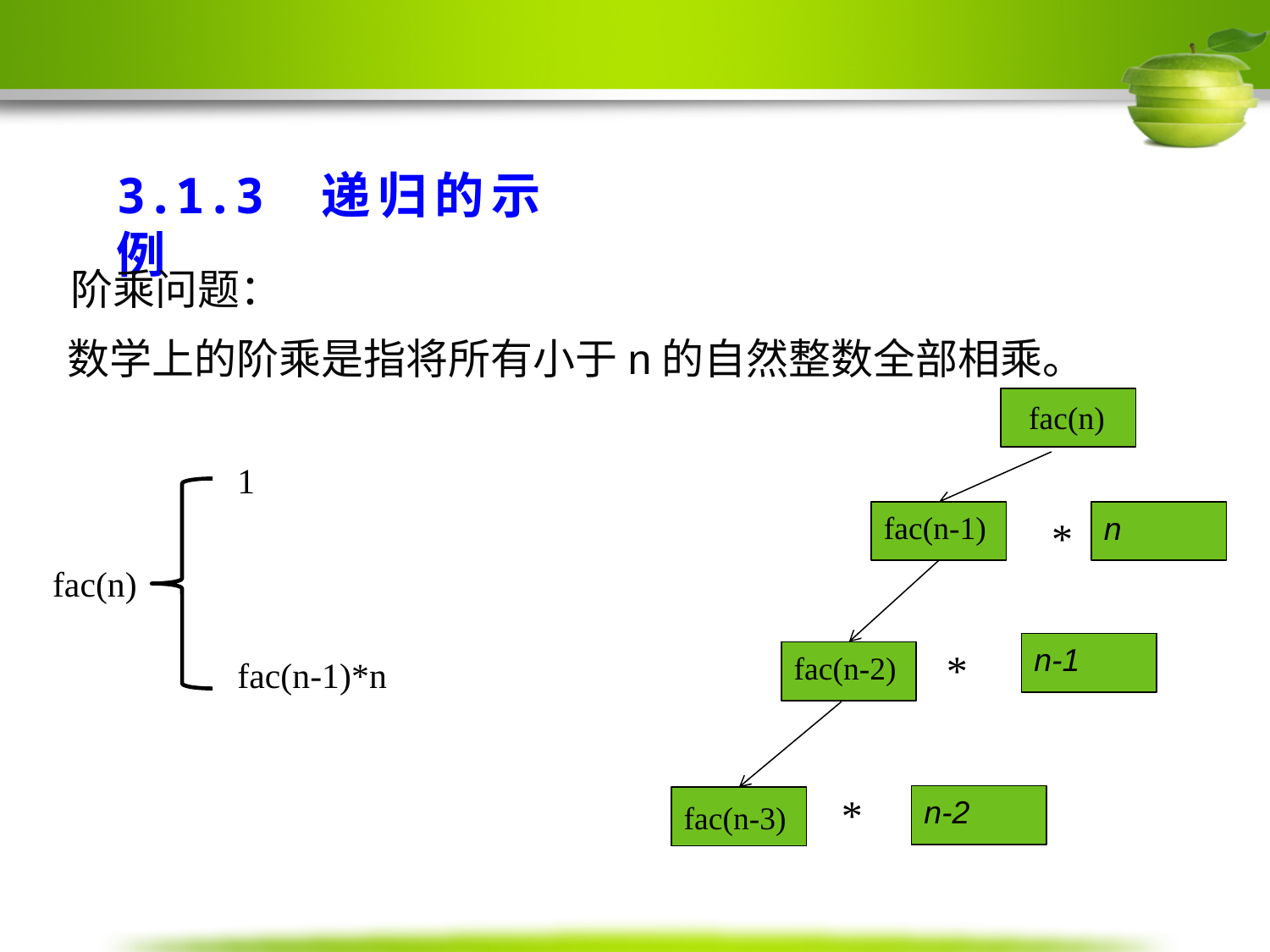

3.1.3 递归的示例
阶乘问题：
数学上的阶乘是指将所有小于n的自然整数全部相乘。

fac(n)

fac(n-1)
n
*
n-1
*

fac(n-2)
*
n-2

fac(n-3)
1

fac(n-1)*n

fac(n)